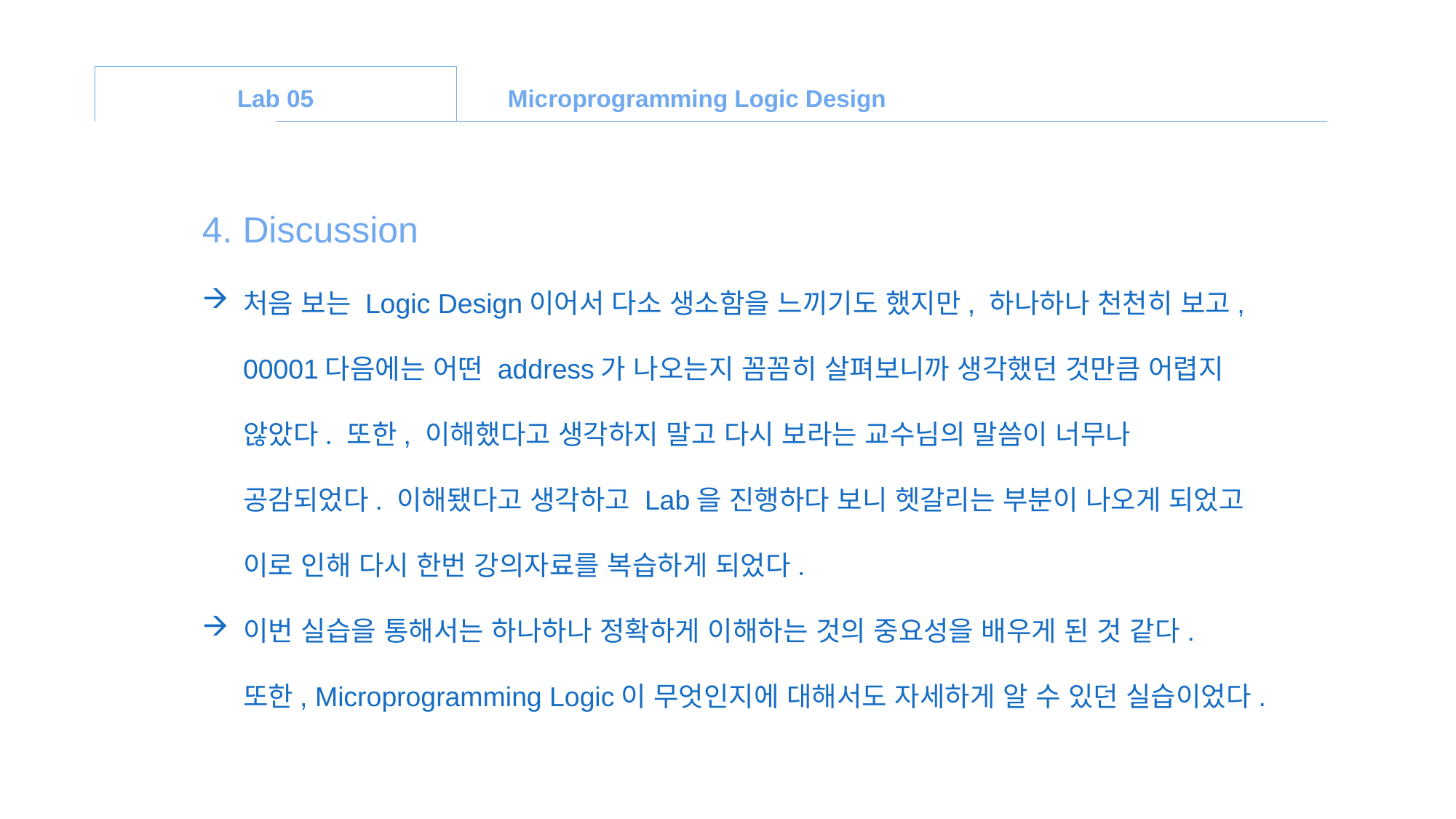

Lab 05
Microprogramming Logic Design
4. Discussion
처음 보는 Logic Design이어서 다소 생소함을 느끼기도 했지만, 하나하나 천천히 보고, 00001다음에는 어떤 address가 나오는지 꼼꼼히 살펴보니까 생각했던 것만큼 어렵지 않았다. 또한, 이해했다고 생각하지 말고 다시 보라는 교수님의 말씀이 너무나 공감되었다. 이해됐다고 생각하고 Lab을 진행하다 보니 헷갈리는 부분이 나오게 되었고 이로 인해 다시 한번 강의자료를 복습하게 되었다.
이번 실습을 통해서는 하나하나 정확하게 이해하는 것의 중요성을 배우게 된 것 같다. 또한, Microprogramming Logic이 무엇인지에 대해서도 자세하게 알 수 있던 실습이었다.